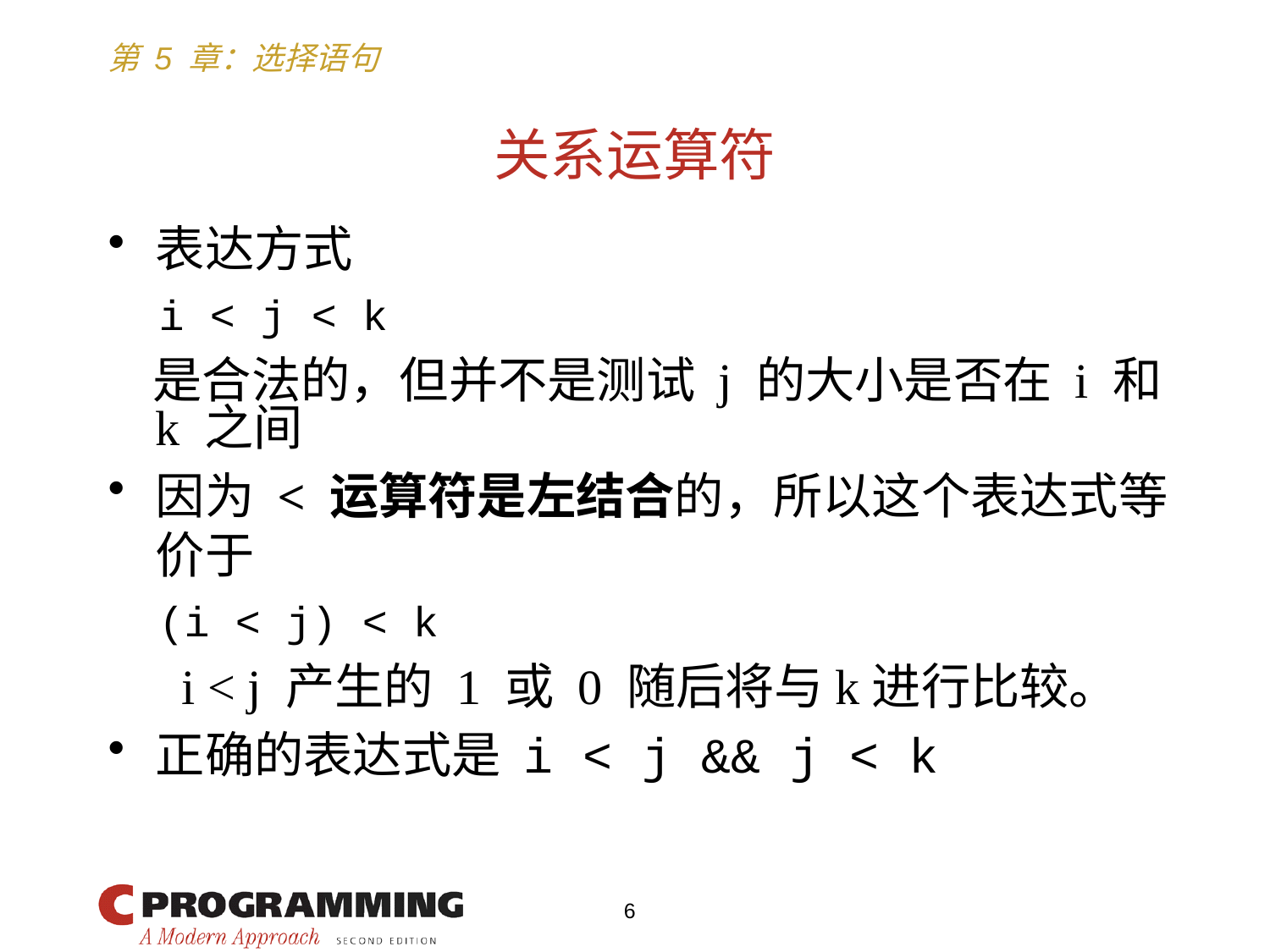

# 关系运算符
表达方式
  i < j < k
   是合法的，但并不是测试 j 的大小是否在 i 和 k 之间
因为 < 运算符是左结合的，所以这个表达式等价于
  (i < j) < k
      i < j 产生的 1 或 0 随后将与k进行比较。
正确的表达式是 i < j && j < k

6